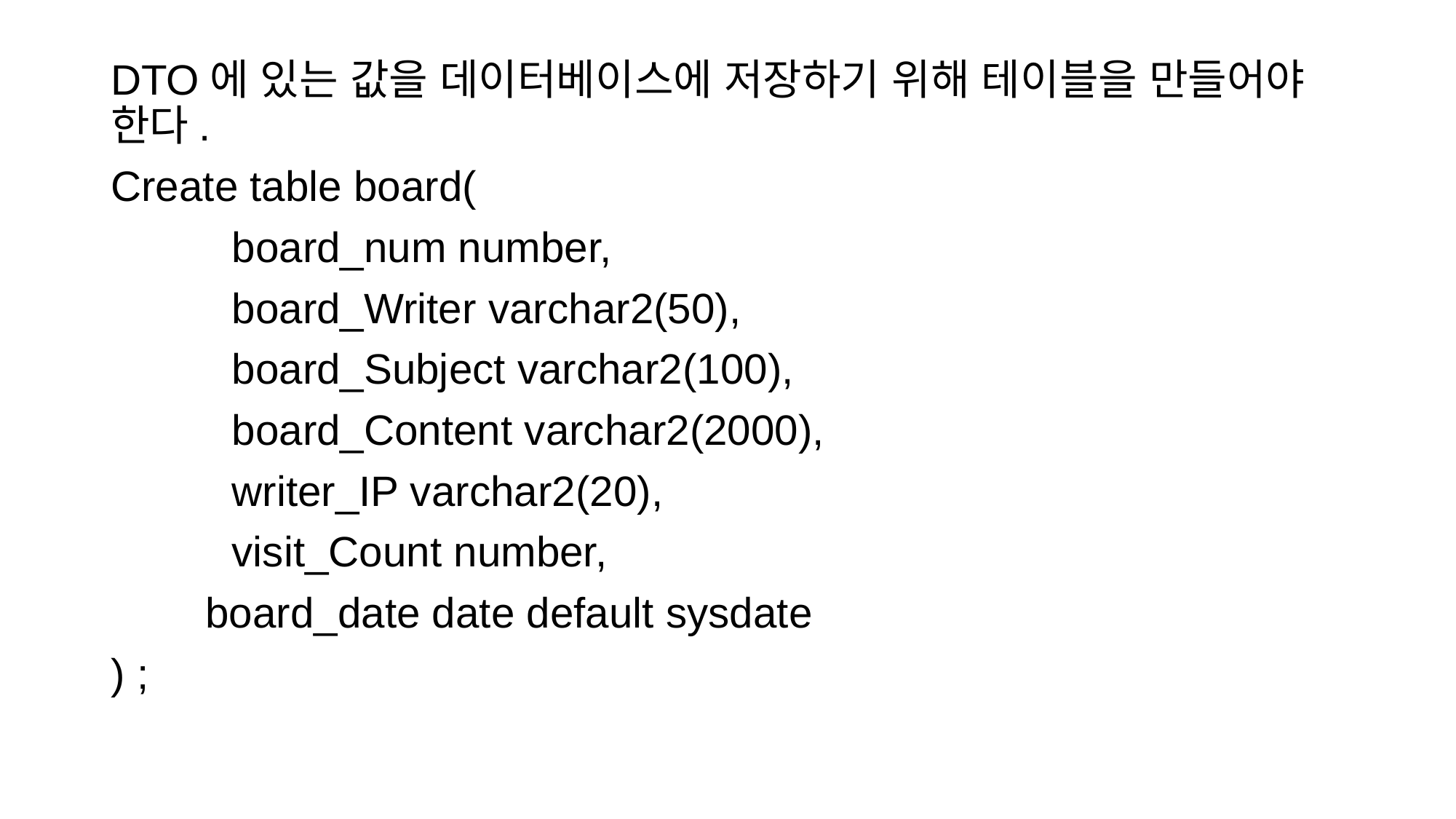

DTO에 있는 값을 데이터베이스에 저장하기 위해 테이블을 만들어야 한다.
Create table board(
	 board_num number,
	 board_Writer varchar2(50),
	 board_Subject varchar2(100),
	 board_Content varchar2(2000),
	 writer_IP varchar2(20),
	 visit_Count number,
        board_date date default sysdate
) ;